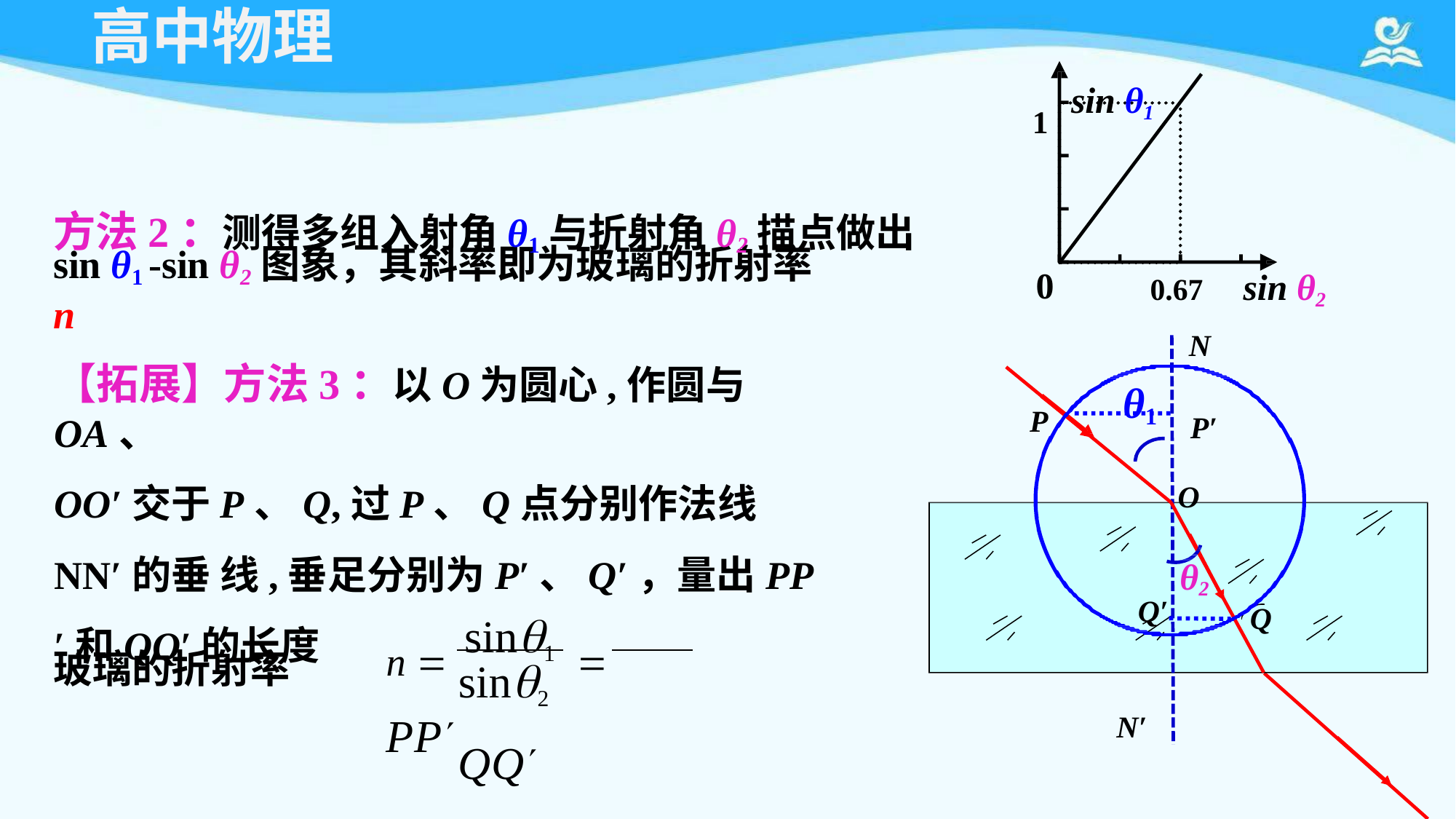

# 高中物理
1	sin θ1

方法2：测得多组入射角θ1与折射角θ2描点做出

sin θ1 -sin θ2图象，其斜率即为玻璃的折射率n
0.67
N

0
sin θ2
【拓展】方法3：以O为圆心,作圆与OA、
OO′交于P、Q,过P、Q点分别作法线NN′的垂 线,垂足分别为P′、Q′，量出PP′和QQ′的长度

θ1

P
P′

O

θ2

n = sinθ1	=	PP′
Q′
Q

玻璃的折射率
sinθ2	QQ′

N′